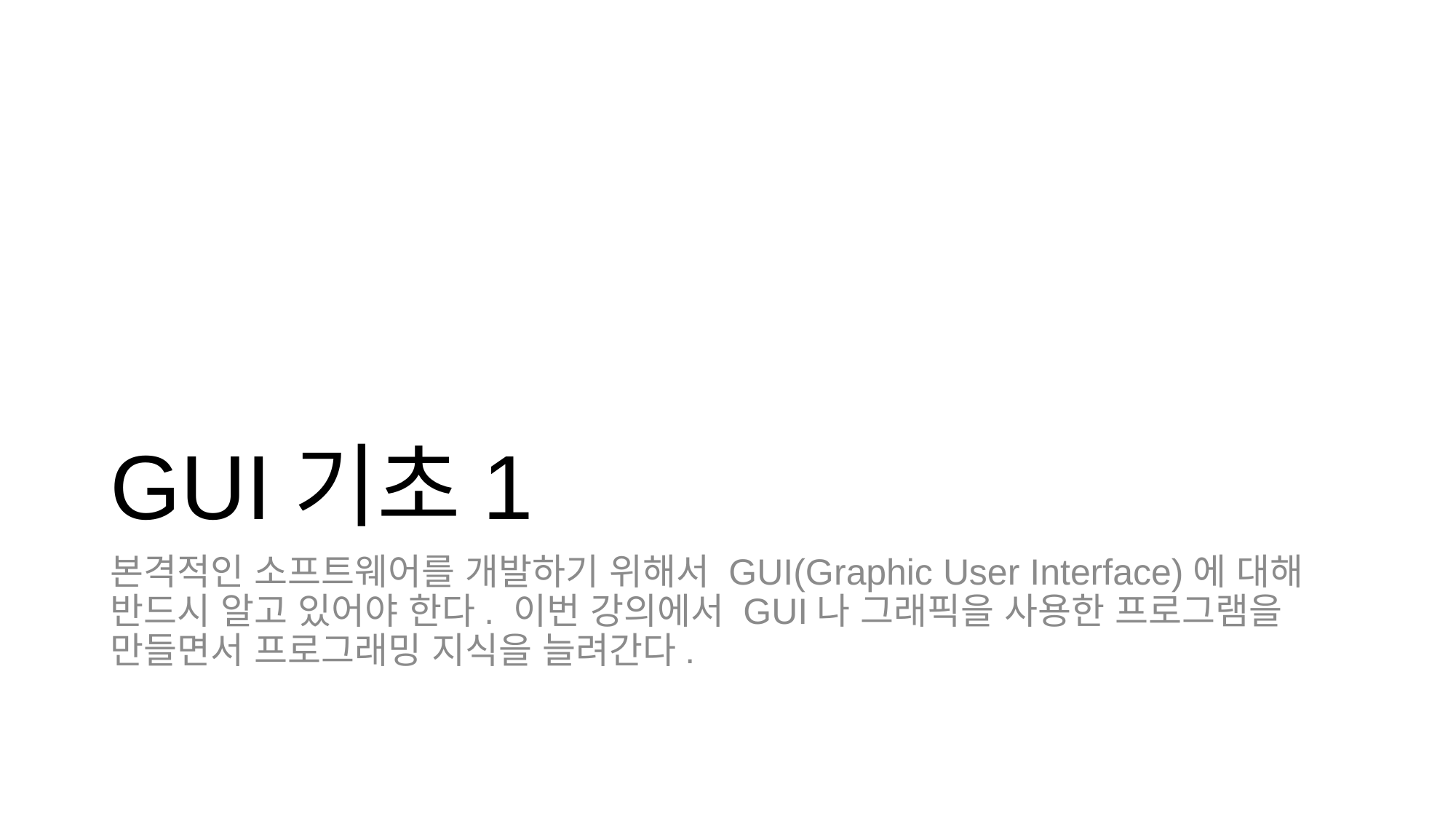

# GUI기초1
본격적인 소프트웨어를 개발하기 위해서 GUI(Graphic User Interface)에 대해 반드시 알고 있어야 한다. 이번 강의에서 GUI나 그래픽을 사용한 프로그램을 만들면서 프로그래밍 지식을 늘려간다.